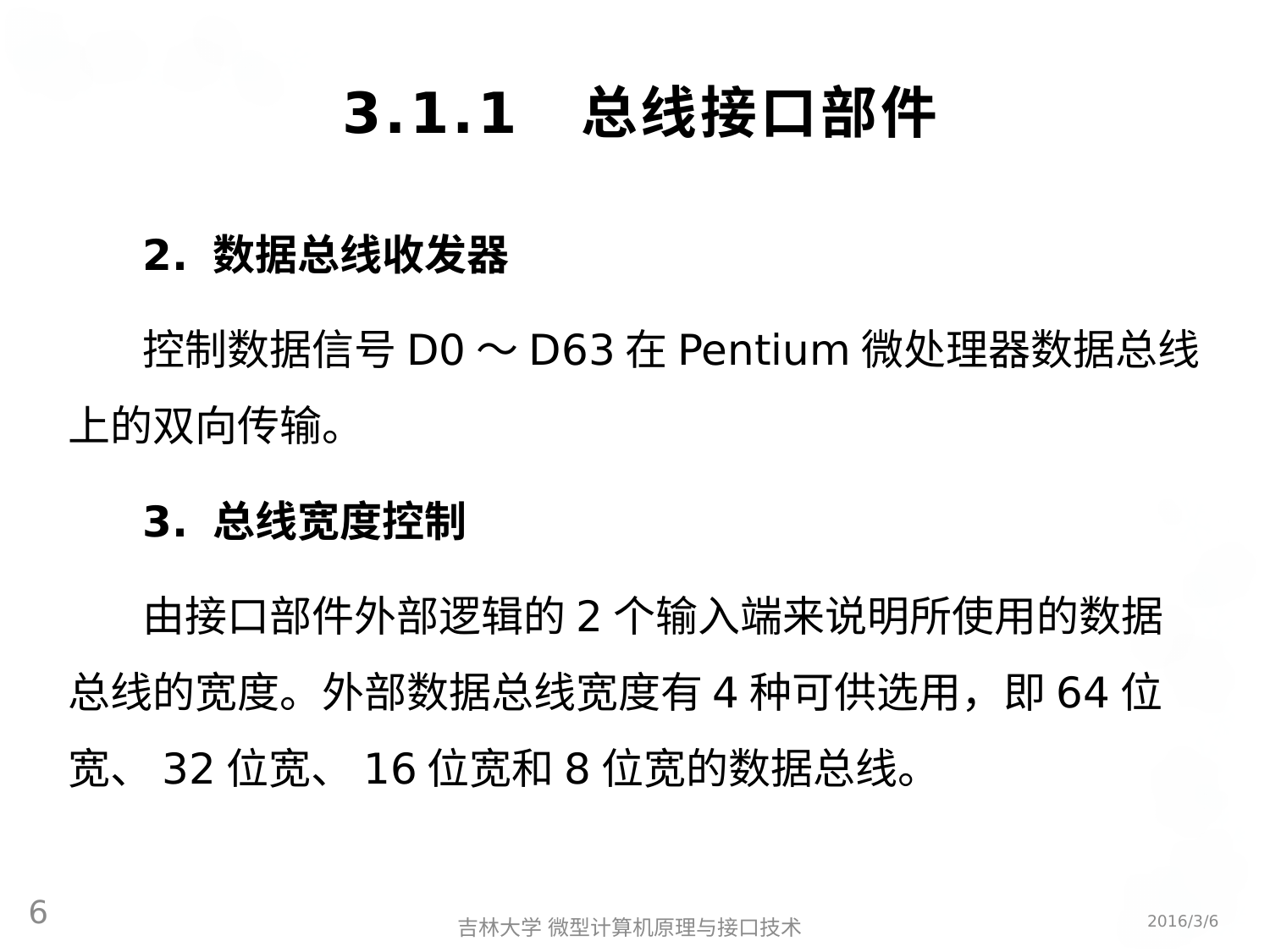

# 3.1.1  总线接口部件
2. 数据总线收发器
控制数据信号D0～D63在Pentium微处理器数据总线上的双向传输。
3. 总线宽度控制
由接口部件外部逻辑的2个输入端来说明所使用的数据总线的宽度。外部数据总线宽度有4种可供选用，即64位宽、32位宽、16位宽和8位宽的数据总线。

6
2016/3/6
吉林大学 微型计算机原理与接口技术